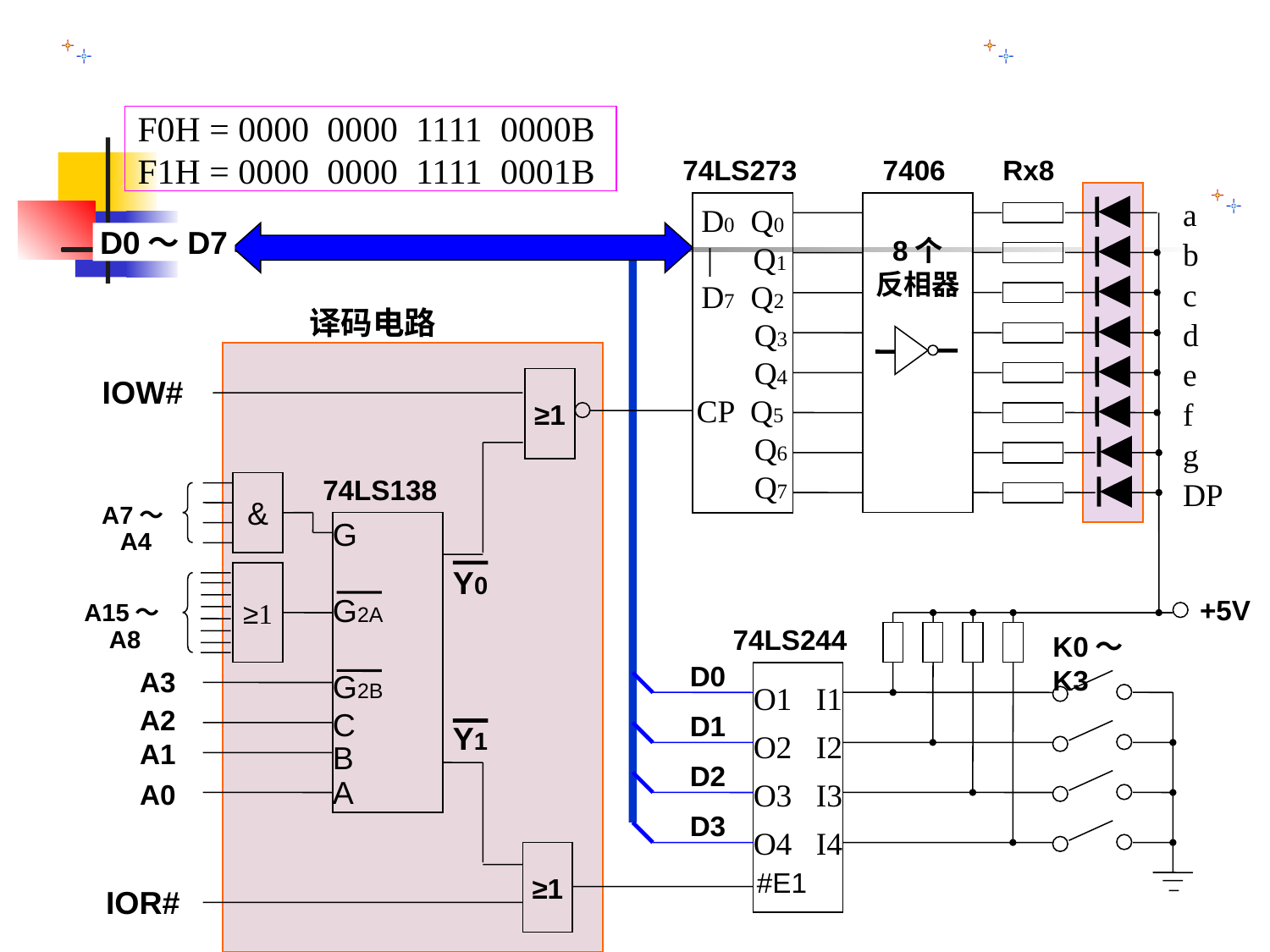

F0H = 0000  0000  1111  0000B
F1H = 0000  0000  1111  0001B
74LS273
7406
Rx8

D0  Q0
 |     Q1
D7  Q2
       Q3
       Q4
CP  Q5
       Q6
       Q7

a
b
c
d
e
f
g
DP

D0～D7

8个
反相器

译码电路

≥1
IOW#

&
74LS138

A7～A4

G

G2A

G2B
C
B
A

≥1
Y0

+5V

A15～A8

74LS244

K0～K3

D0
O1   I1
O2   I2
O3   I3
O4   I4
#E1

A3

A2
D1
Y1

A1

D2

A0

D3

≥1

IOR#